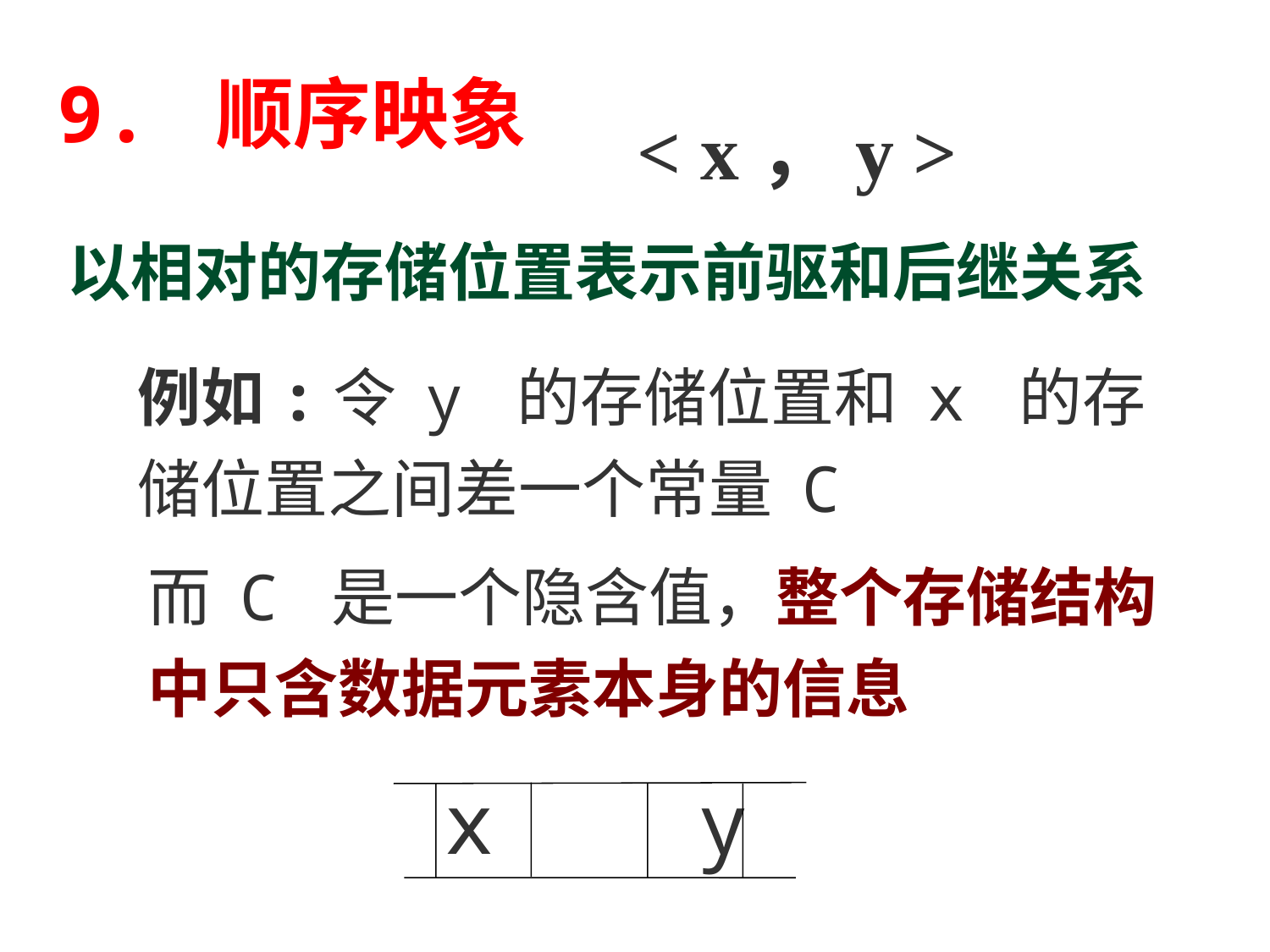

9. 顺序映象
< x，y >
以相对的存储位置表示前驱和后继关系
例如:令 y 的存储位置和 x 的存储位置之间差一个常量 C
而 C 是一个隐含值，整个存储结构中只含数据元素本身的信息
 x    y